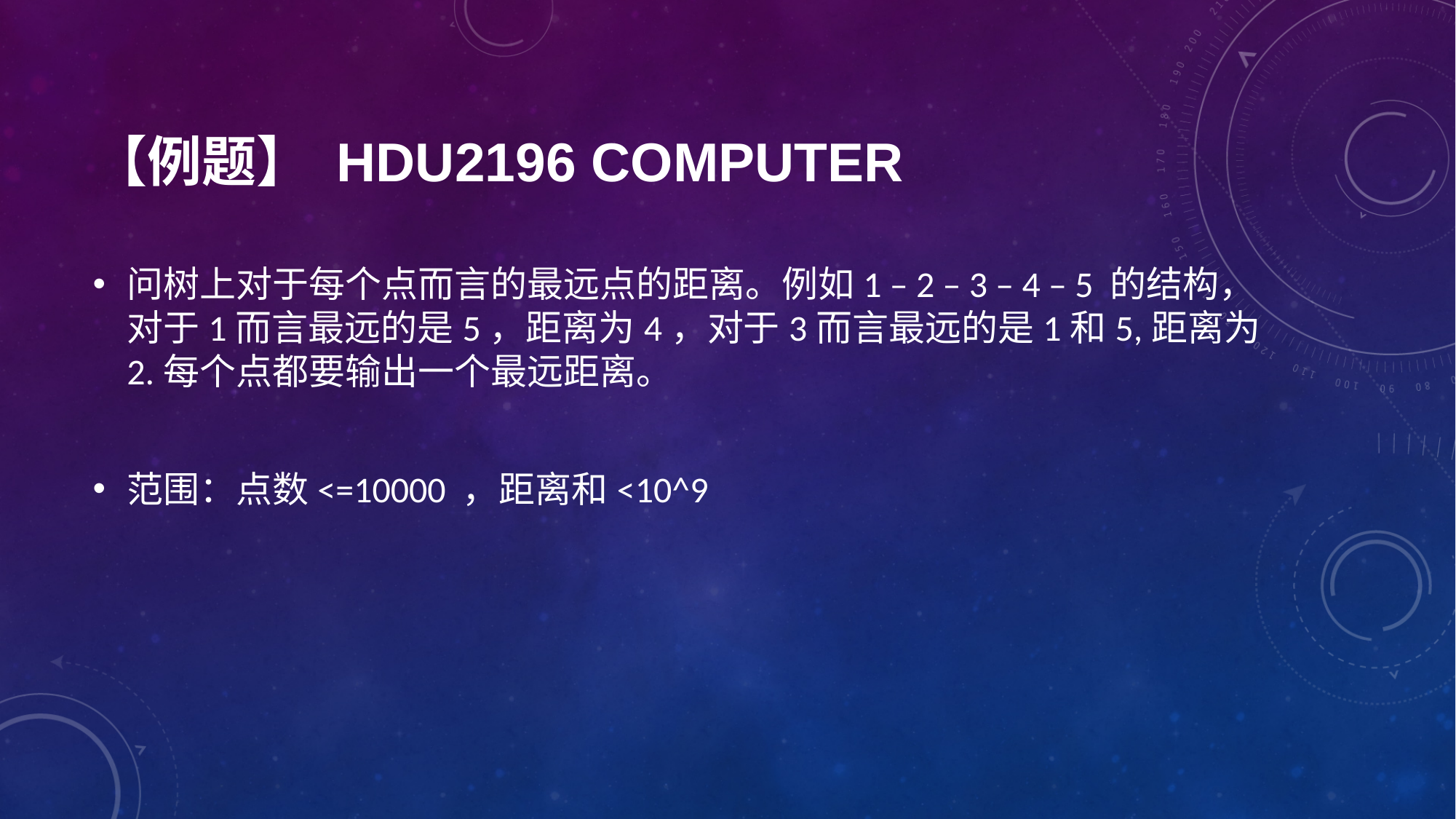

# 【例题】 HDU2196 Computer
问树上对于每个点而言的最远点的距离。例如1 – 2 – 3 – 4 – 5 的结构，对于1而言最远的是5，距离为4，对于3而言最远的是1和5,距离为2.每个点都要输出一个最远距离。

范围：点数<=10000 ，距离和<10^9